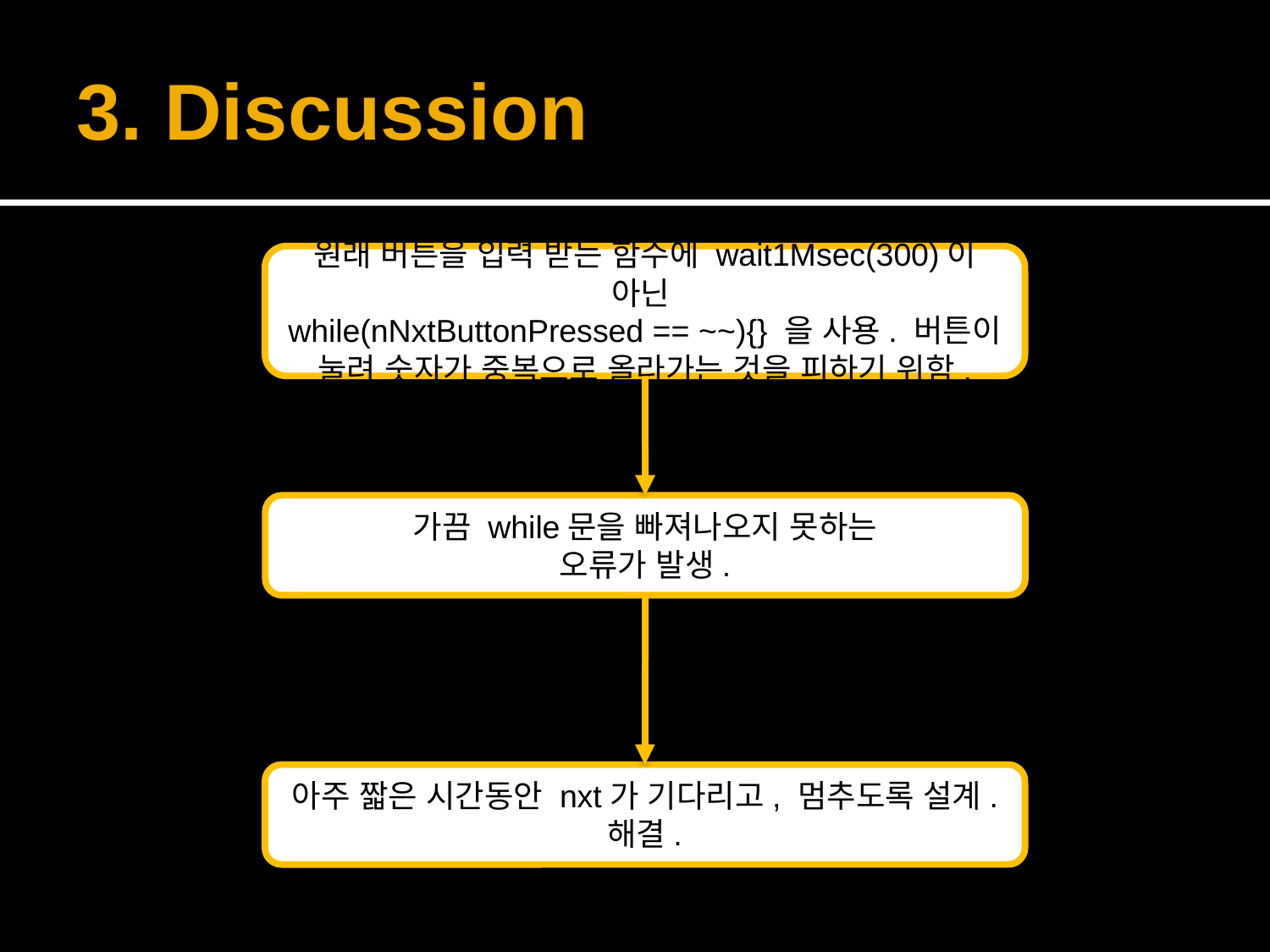

# 3. Discussion
원래 버튼을 입력 받는 함수에 wait1Msec(300)이 아닌
while(nNxtButtonPressed == ~~){} 을 사용. 버튼이 눌려 숫자가 중복으로 올라가는 것을 피하기 위함.
가끔 while문을 빠져나오지 못하는
오류가 발생.
아주 짧은 시간동안 nxt가 기다리고, 멈추도록 설계.
해결.